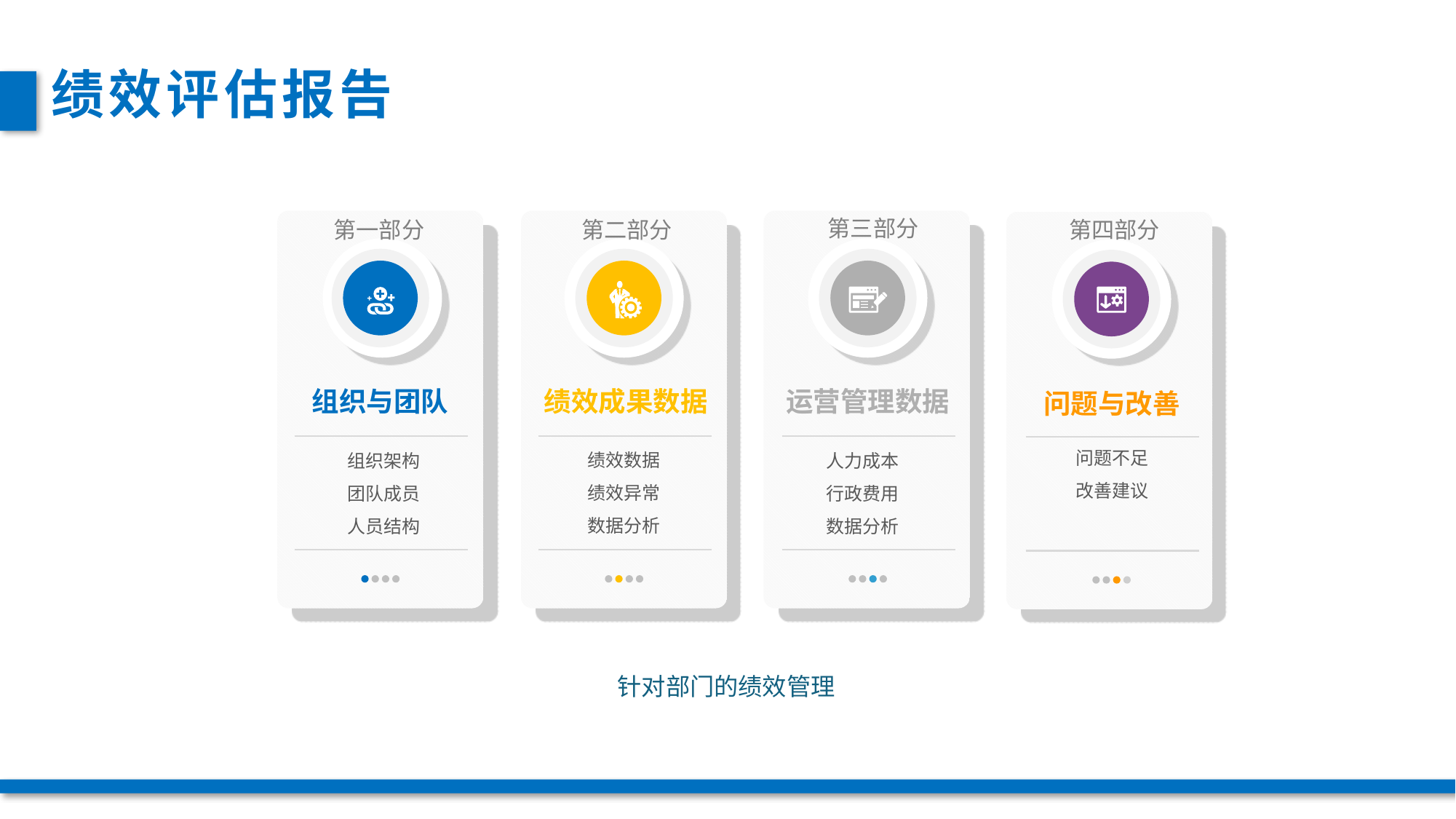

绩效评估报告

第三部分
第二部分
第四部分

问题与改善

第一部分

组织与团队
组织架构
团队成员
人员结构

绩效成果数据

运营管理数据

问题不足
改善建议
绩效数据
绩效异常
数据分析
人力成本
行政费用
数据分析
针对部门的绩效管理